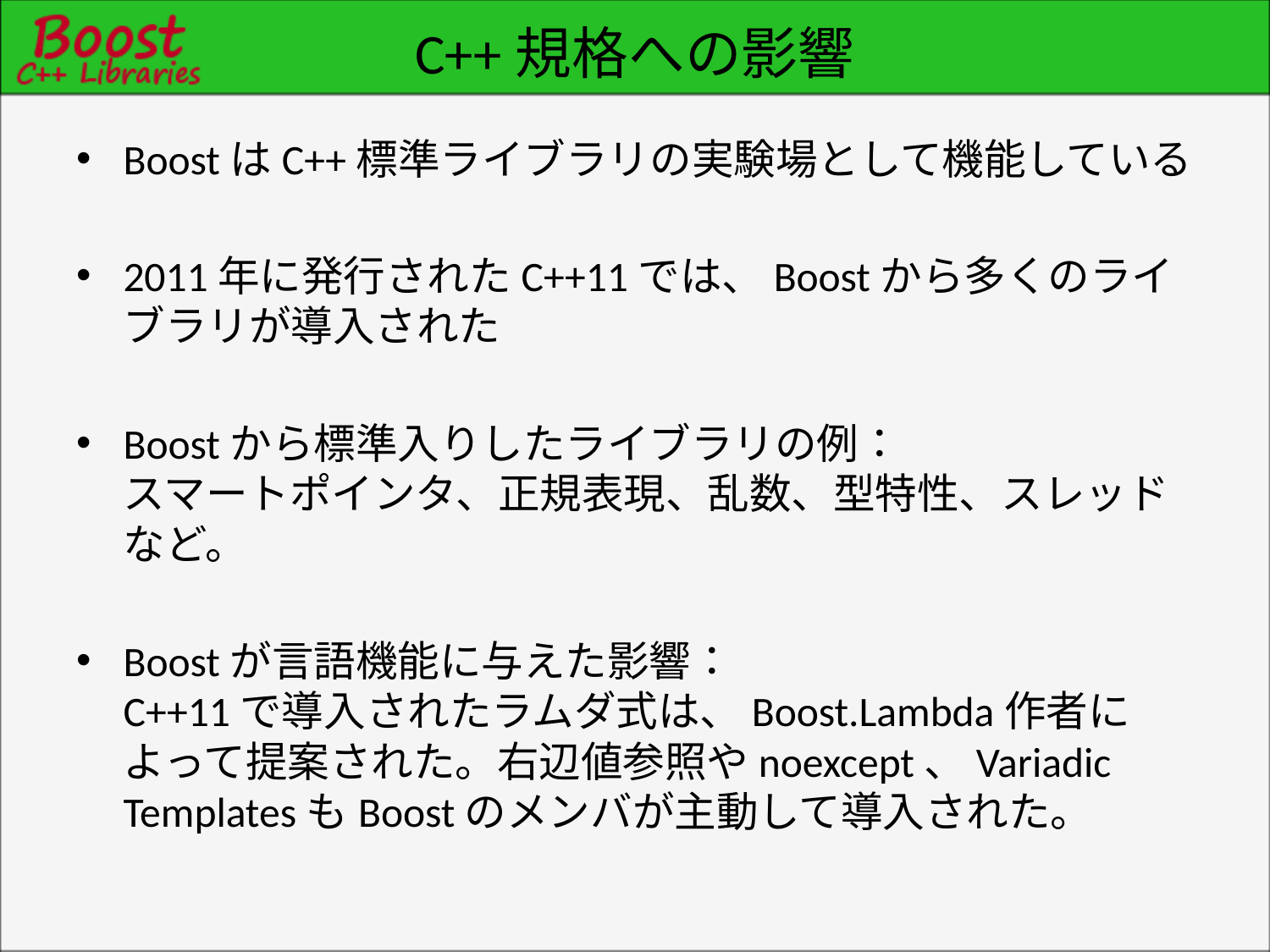

# C++規格への影響
BoostはC++標準ライブラリの実験場として機能している

2011年に発行されたC++11では、Boostから多くのライブラリが導入された

Boostから標準入りしたライブラリの例：
スマートポインタ、正規表現、乱数、型特性、スレッドなど。

Boostが言語機能に与えた影響：
C++11で導入されたラムダ式は、Boost.Lambda作者によって提案された。右辺値参照やnoexcept、Variadic TemplatesもBoostのメンバが主動して導入された。